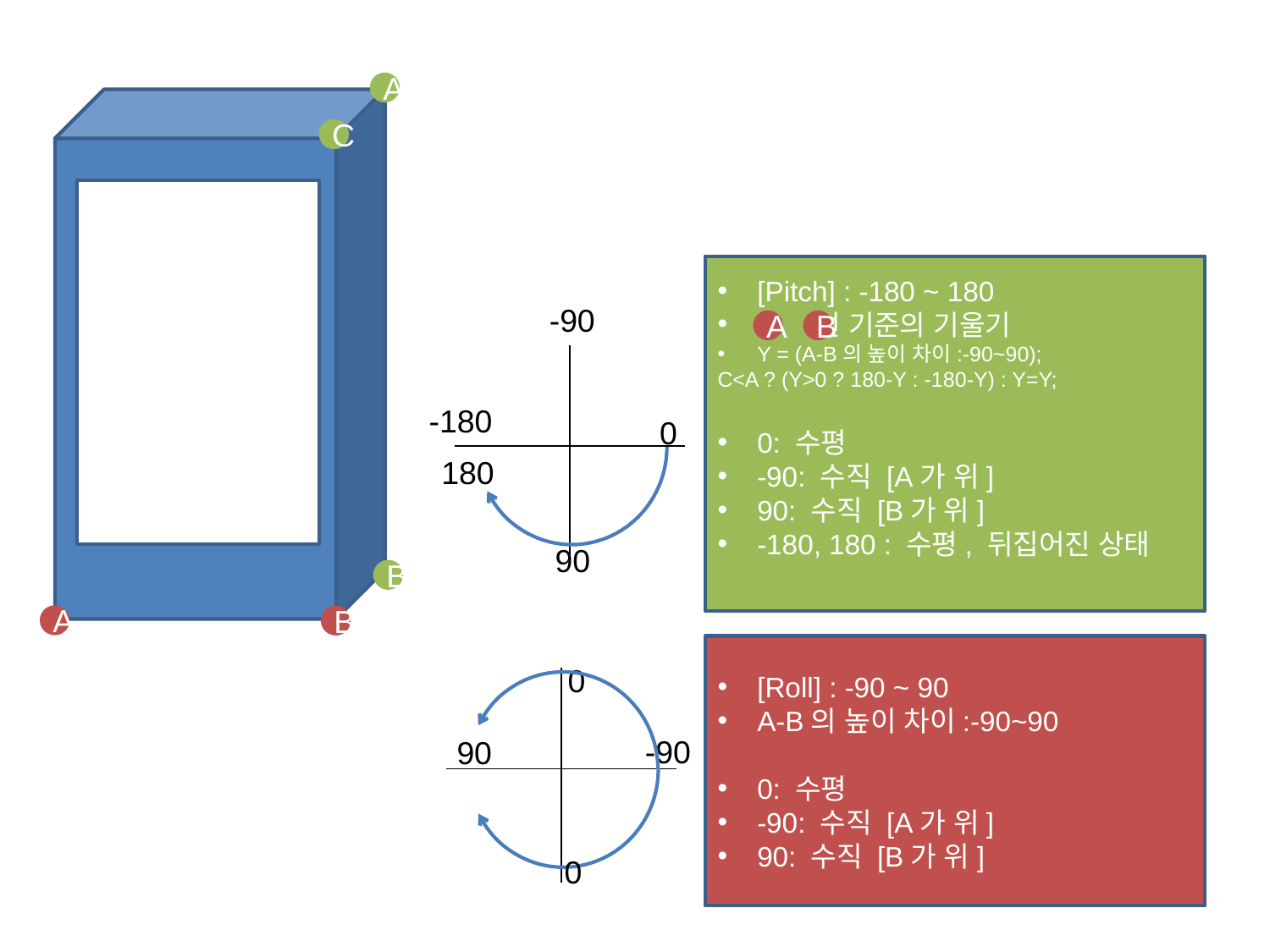

A

C
[Pitch] : -180 ~ 180
        선 기준의 기울기
Y = (A-B의 높이 차이:-90~90);
C<A ? (Y>0 ? 180-Y : -180-Y) : Y=Y;

0: 수평
-90: 수직 [A가 위]
90: 수직 [B가 위]
-180, 180 : 수평, 뒤집어진 상태

-90
A
B

-180
0
180
90
B
A
B
[Roll] : -90 ~ 90
A-B의 높이 차이:-90~90

0: 수평
-90: 수직 [A가 위]
90: 수직 [B가 위]
0

-90
90
0